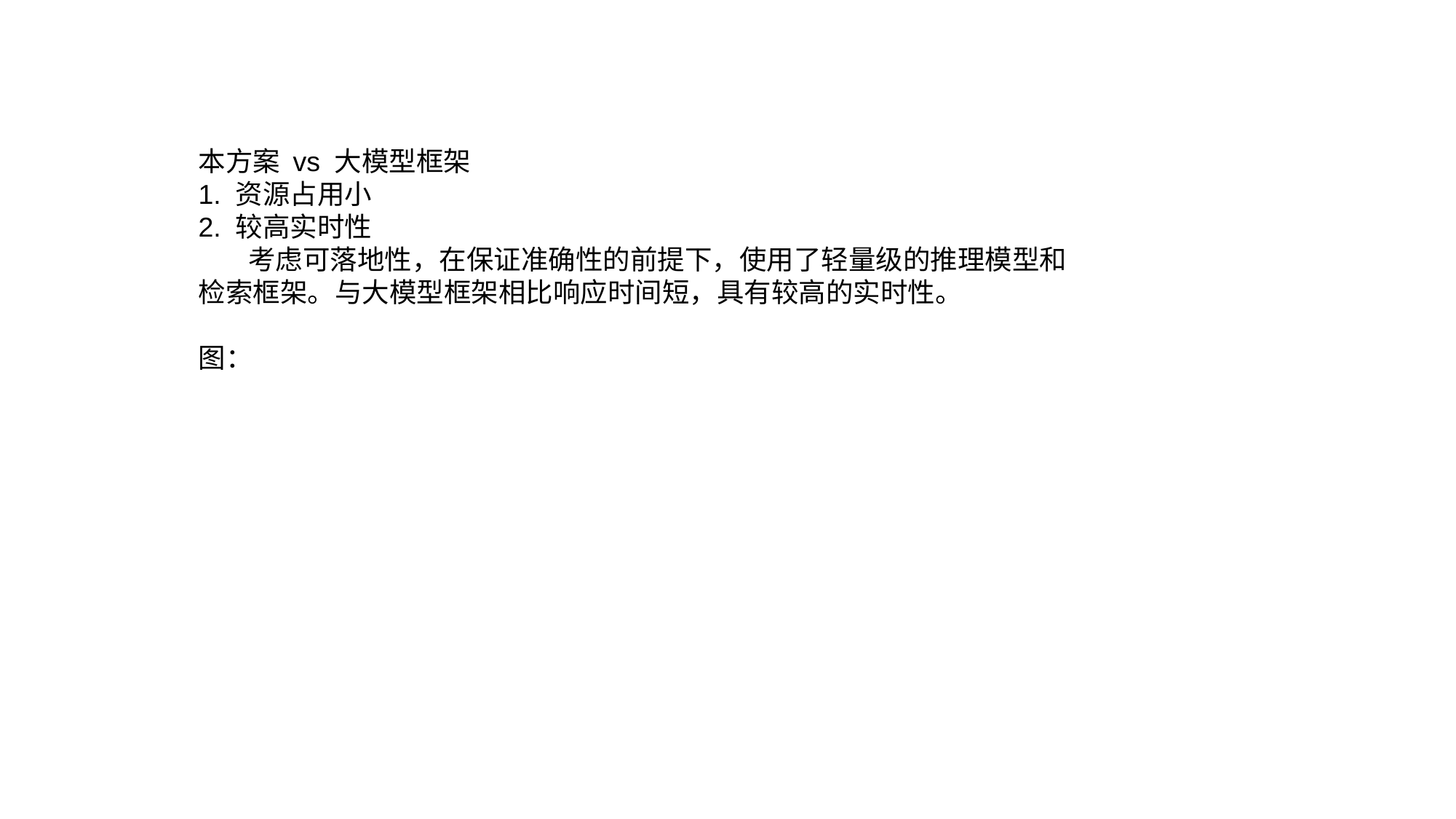

本方案 vs 大模型框架1. 资源占用小2. 较高实时性
       考虑可落地性，在保证准确性的前提下，使用了轻量级的推理模型和检索框架。与大模型框架相比响应时间短，具有较高的实时性。

图：